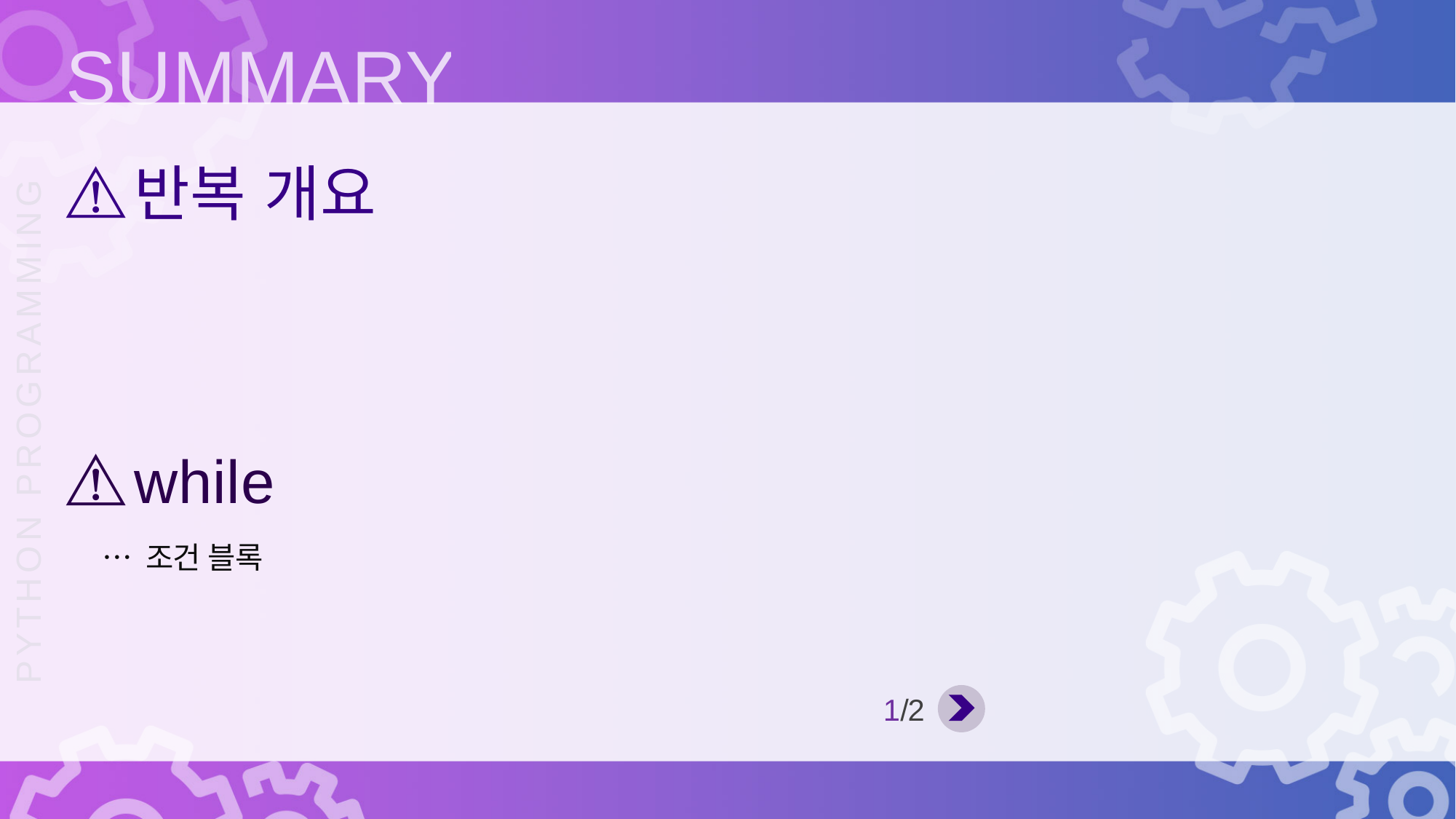

반복 개요
while
… 조건 블록
1/2